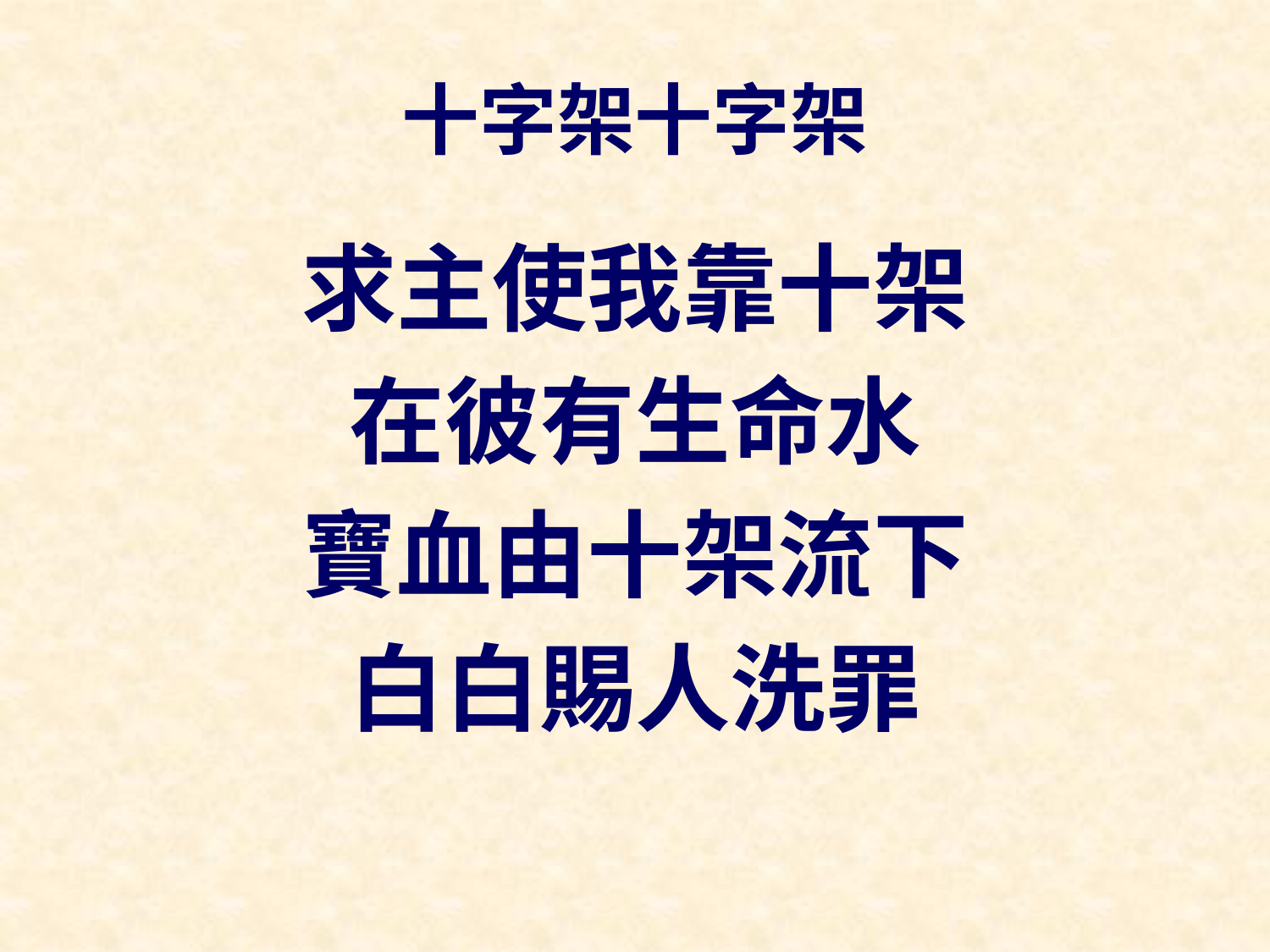

# 十字架十字架
求主使我靠十架
在彼有生命水
寶血由十架流下
白白賜人洗罪